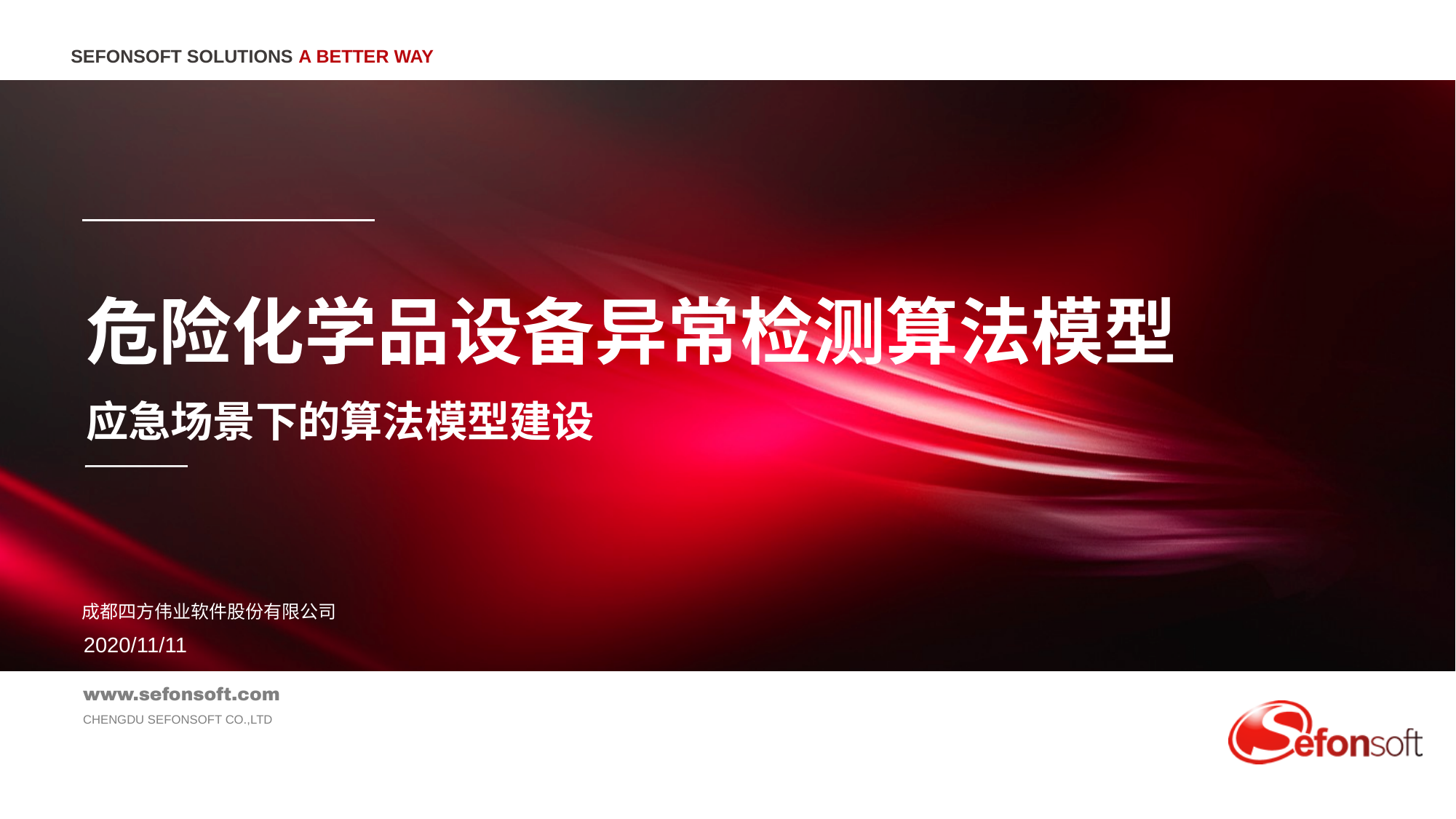

危险化学品设备异常检测算法模型
应急场景下的算法模型建设
成都四方伟业软件股份有限公司
2020/11/11